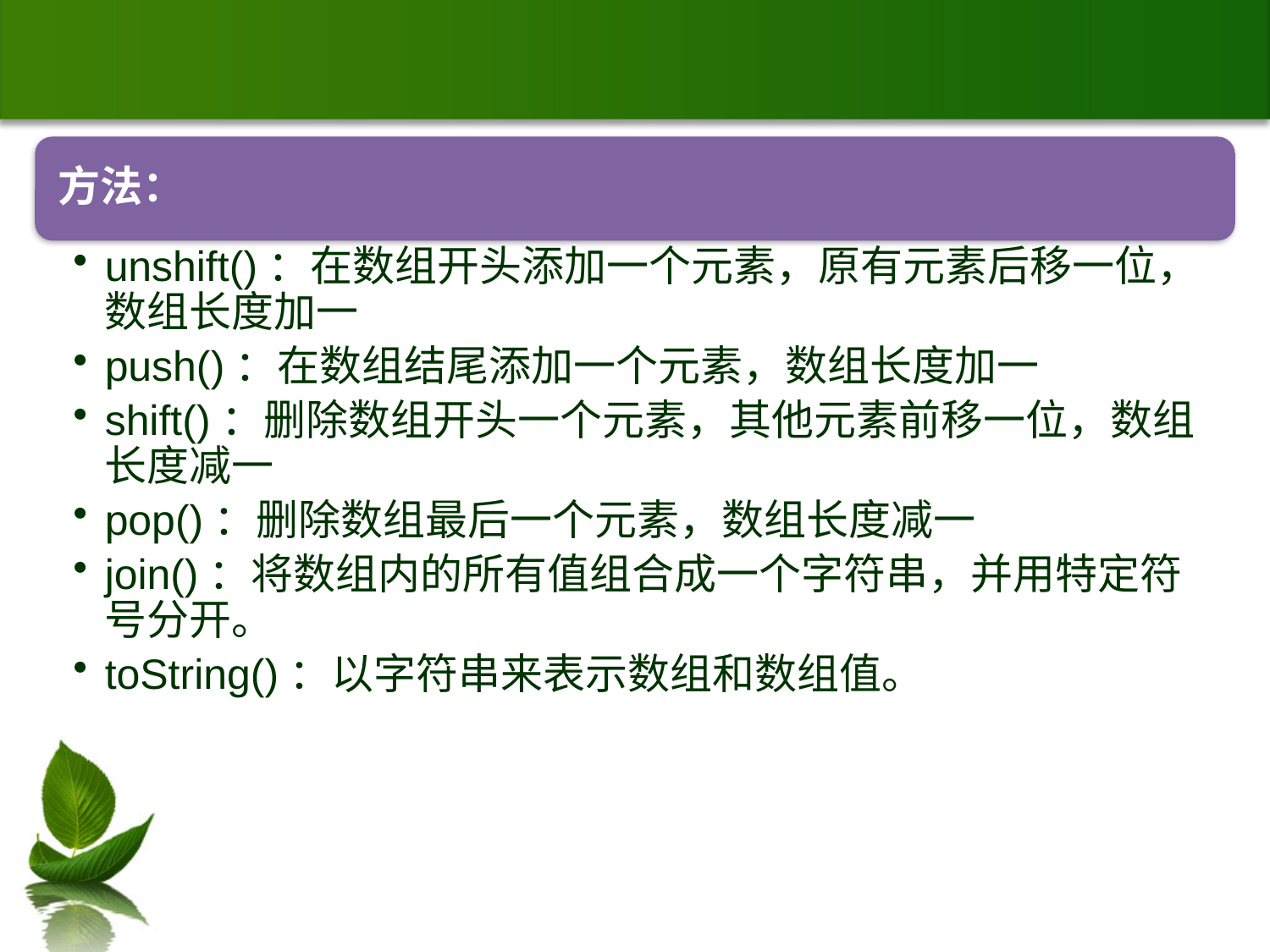

方法：
unshift()：在数组开头添加一个元素，原有元素后移一位，数组长度加一
push()：在数组结尾添加一个元素，数组长度加一
shift()：删除数组开头一个元素，其他元素前移一位，数组长度减一
pop()：删除数组最后一个元素，数组长度减一
join()：将数组内的所有值组合成一个字符串，并用特定符号分开。
toString()：以字符串来表示数组和数组值。